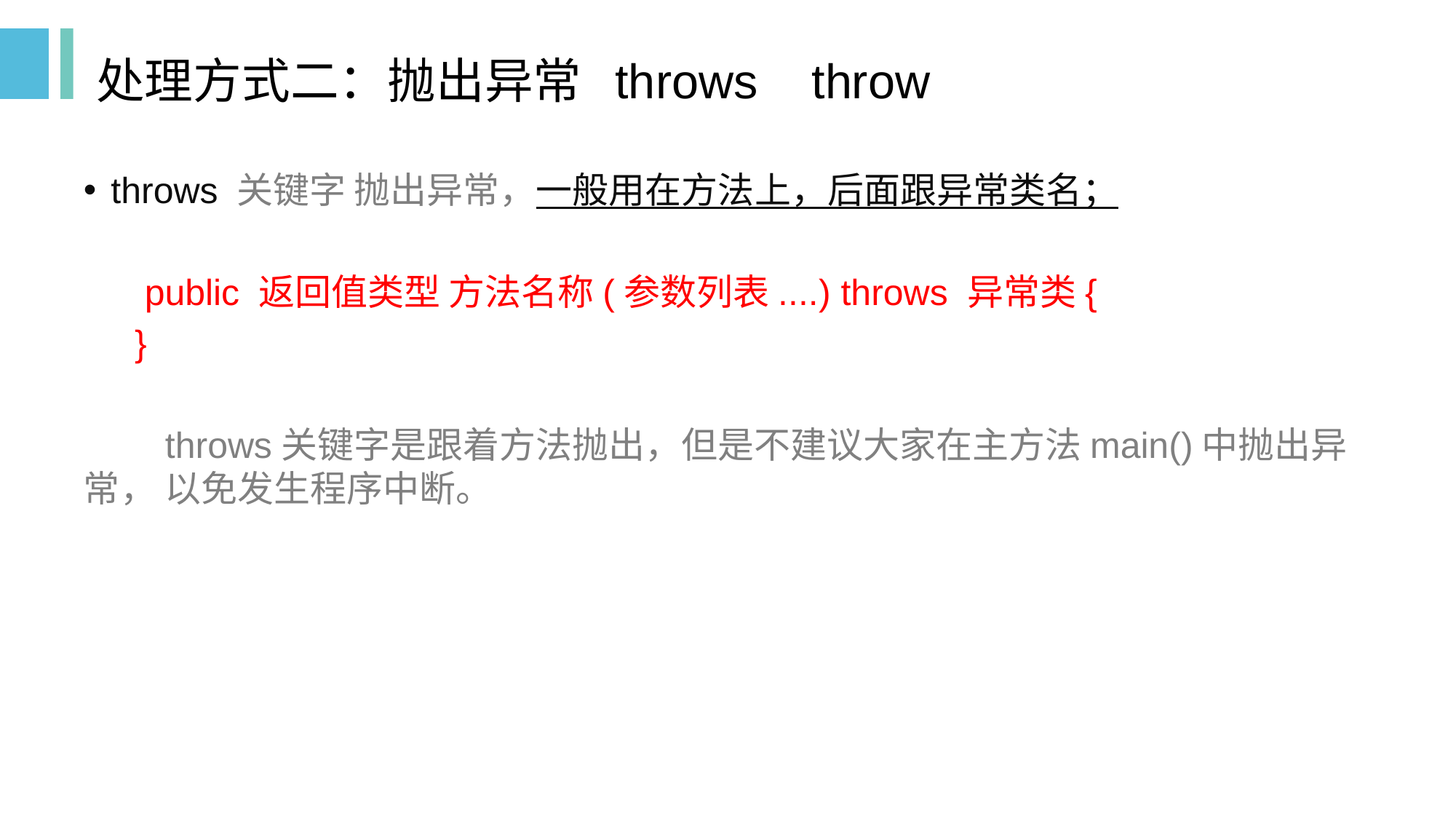

处理方式二：抛出异常  throws    throw
throws 关键字 抛出异常，一般用在方法上，后面跟异常类名；

      public 返回值类型 方法名称(参数列表....) throws 异常类{
     }

        throws关键字是跟着方法抛出，但是不建议大家在主方法main()中抛出异常， 以免发生程序中断。